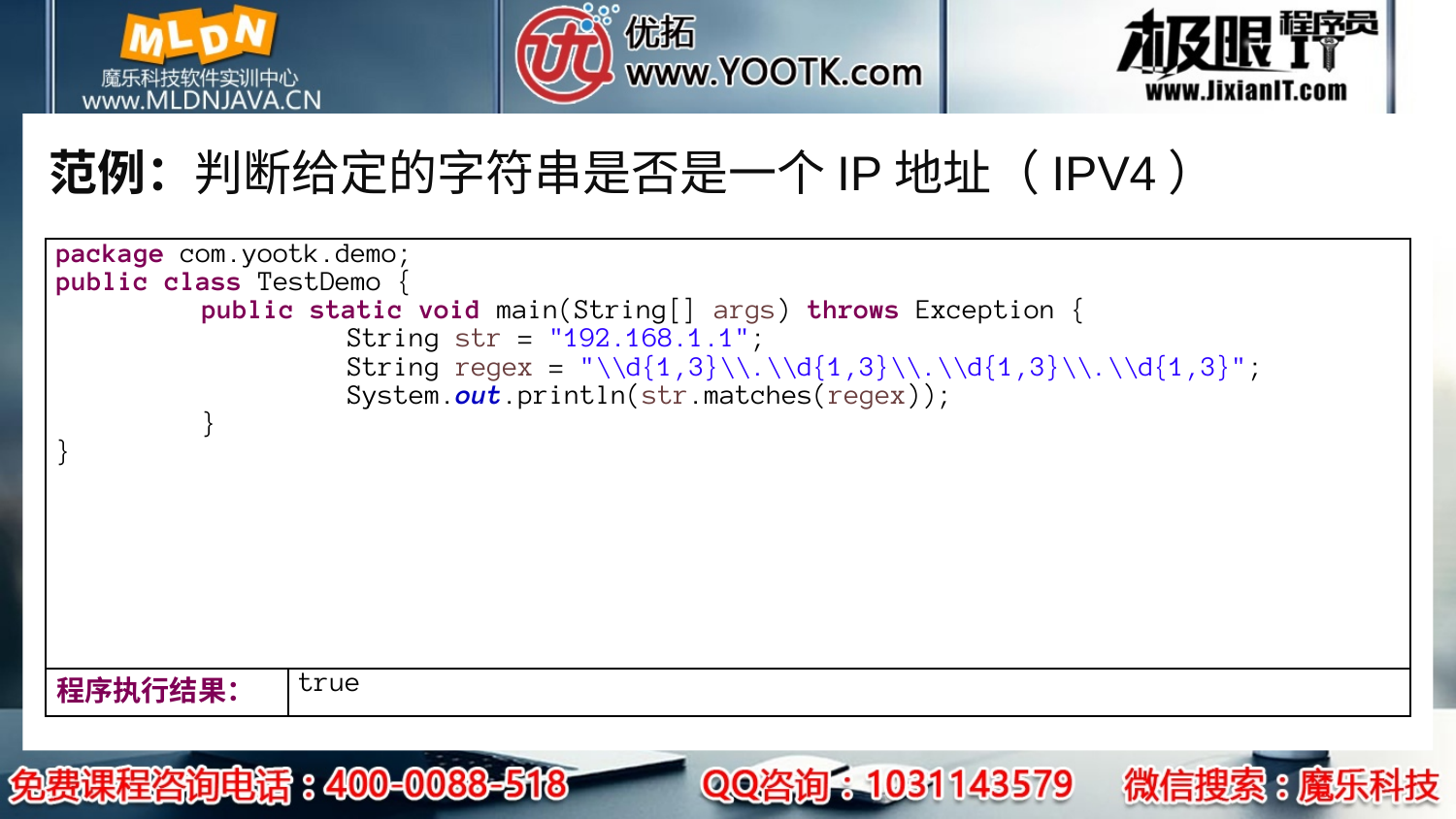

# 范例：判断给定的字符串是否是一个IP地址（IPV4）
| package com.yootk.demo; public class TestDemo { public static void main(String[] args) throws Exception { String str = "192.168.1.1"; String regex = "\\d{1,3}\\.\\d{1,3}\\.\\d{1,3}\\.\\d{1,3}"; System.out.println(str.matches(regex)); } } |  |
| --- | --- |
| 程序执行结果： | true |